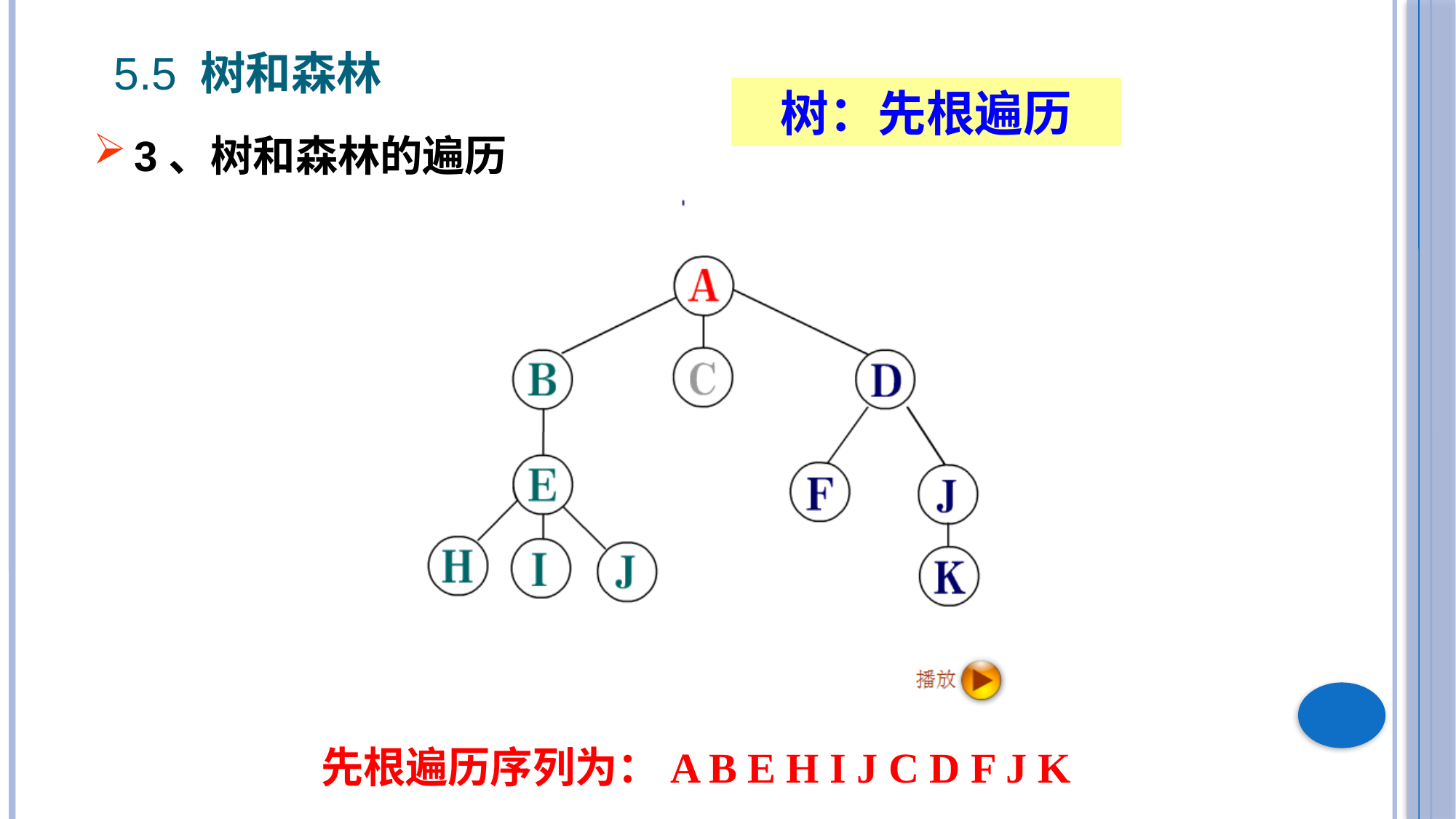

5.5 树和森林
树：先根遍历
3、树和森林的遍历
先根遍历序列为：A B E H I J C D F J K